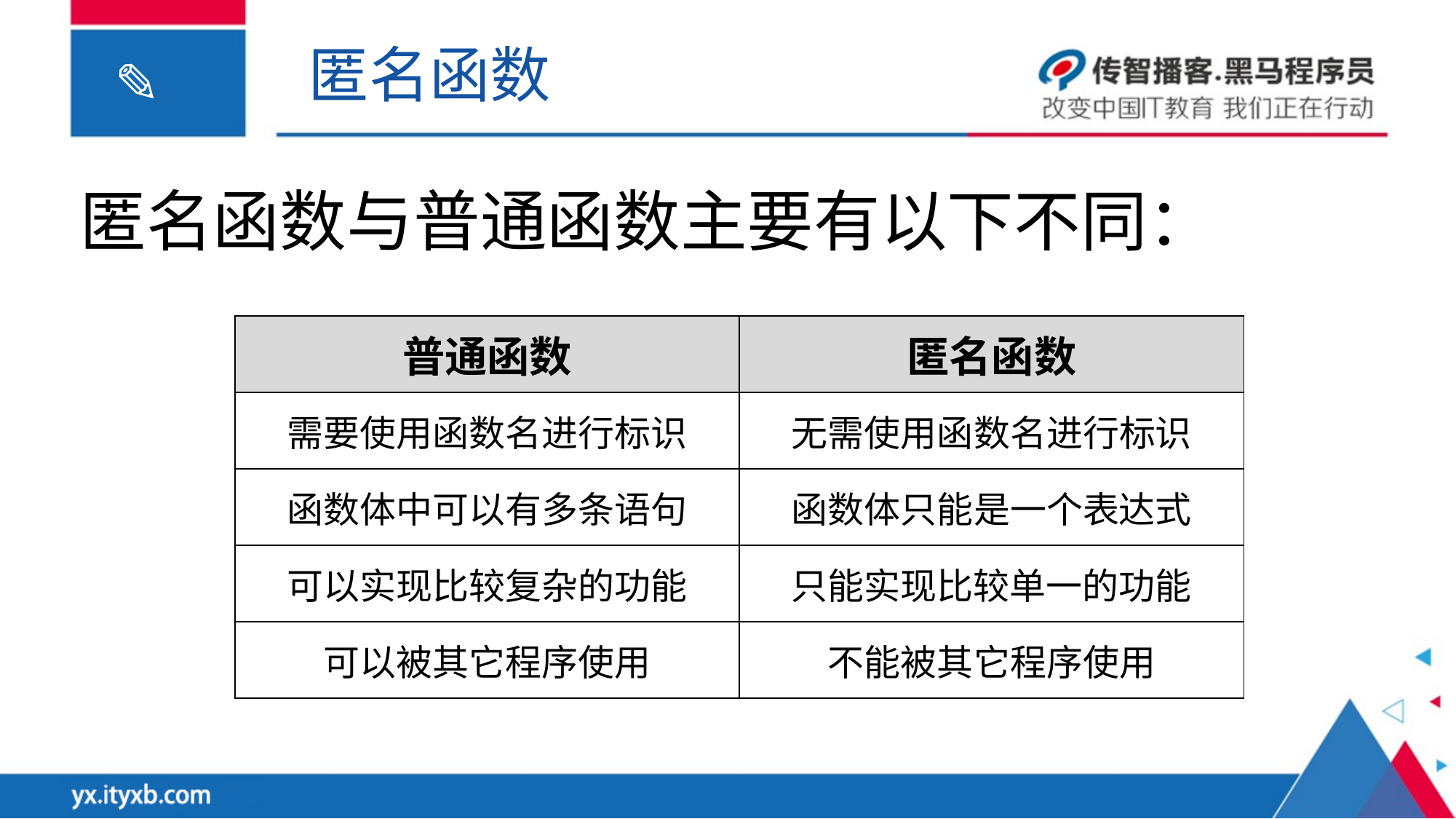

匿名函数
匿名函数与普通函数主要有以下不同：
| 普通函数 | 匿名函数 |
| --- | --- |
| 需要使用函数名进行标识 | 无需使用函数名进行标识 |
| 函数体中可以有多条语句 | 函数体只能是一个表达式 |
| 可以实现比较复杂的功能 | 只能实现比较单一的功能 |
| 可以被其它程序使用 | 不能被其它程序使用 |